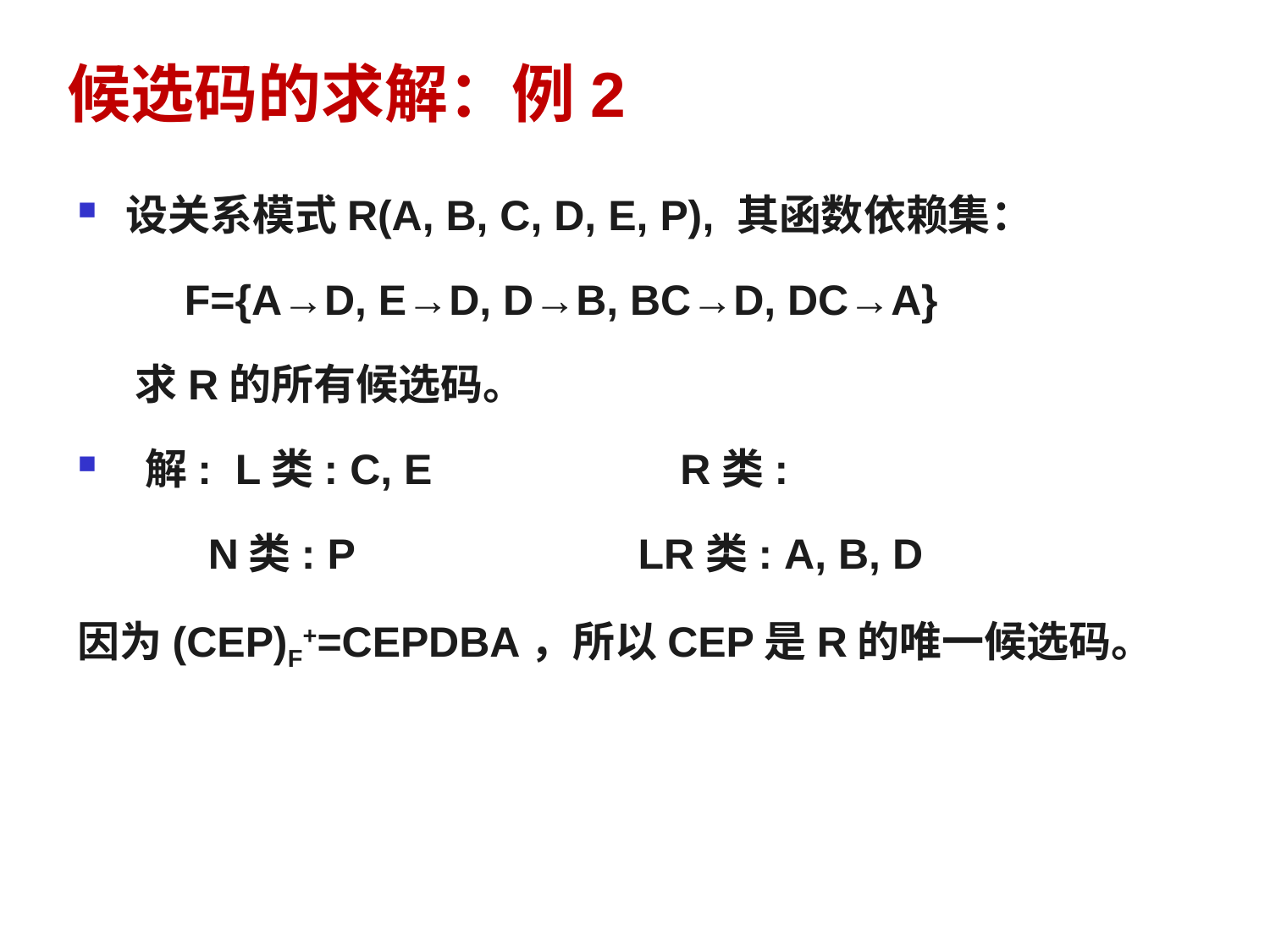

# 候选码的求解：例2
设关系模式R(A, B, C, D, E, P), 其函数依赖集：
         F={A→D, E→D, D→B, BC→D, DC→A}
     求R的所有候选码。
 解:  L类: C, E                     R类:
           N类: P                        LR类: A, B, D
因为(CEP)F+=CEPDBA，所以CEP是R的唯一候选码。